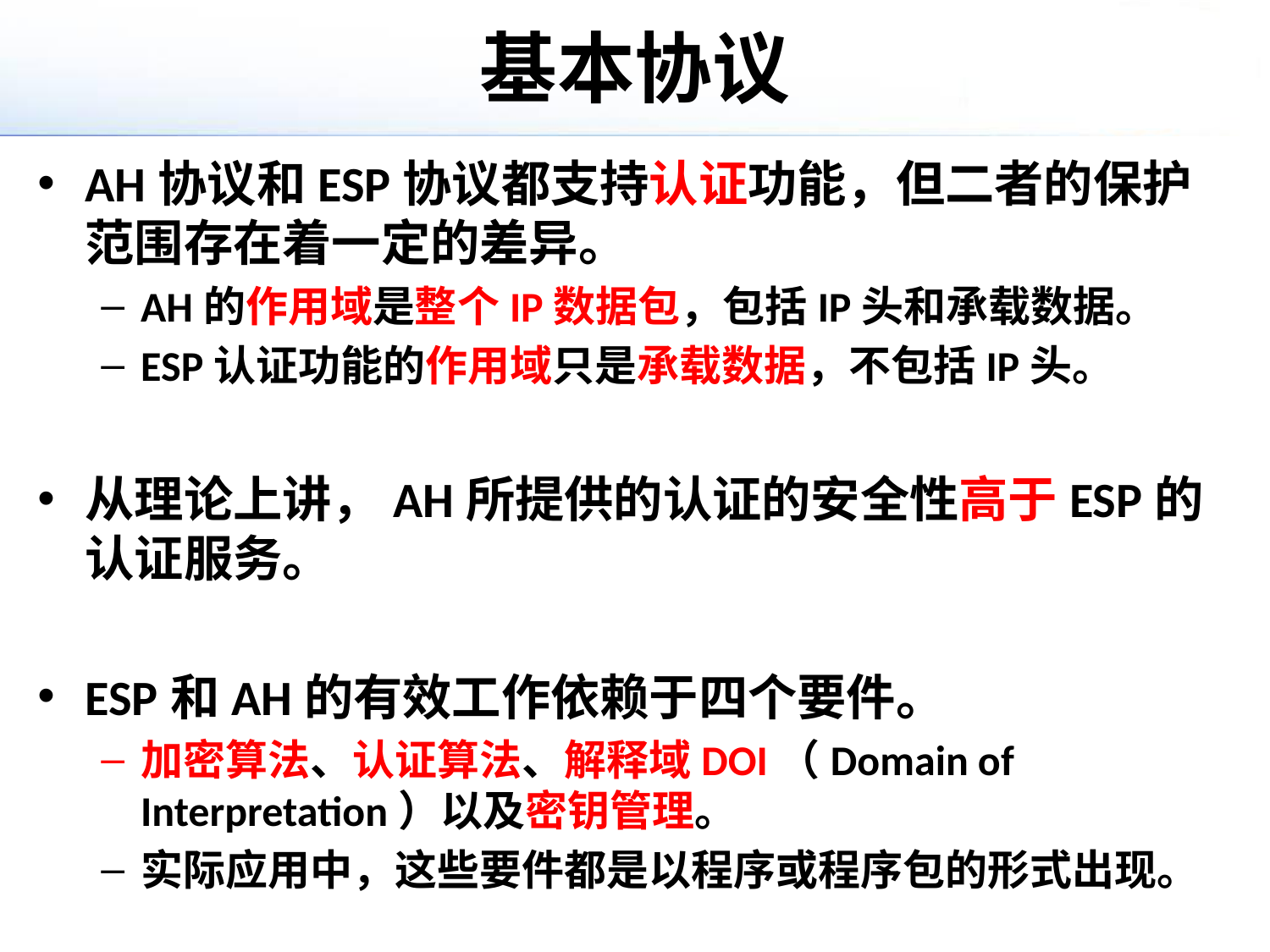

# 基本协议
AH协议和ESP协议都支持认证功能，但二者的保护范围存在着一定的差异。
AH的作用域是整个IP数据包，包括IP头和承载数据。
ESP认证功能的作用域只是承载数据，不包括IP头。

从理论上讲，AH所提供的认证的安全性高于ESP的认证服务。

ESP和AH的有效工作依赖于四个要件。
加密算法、认证算法、解释域DOI（Domain of Interpretation）以及密钥管理。
实际应用中，这些要件都是以程序或程序包的形式出现。